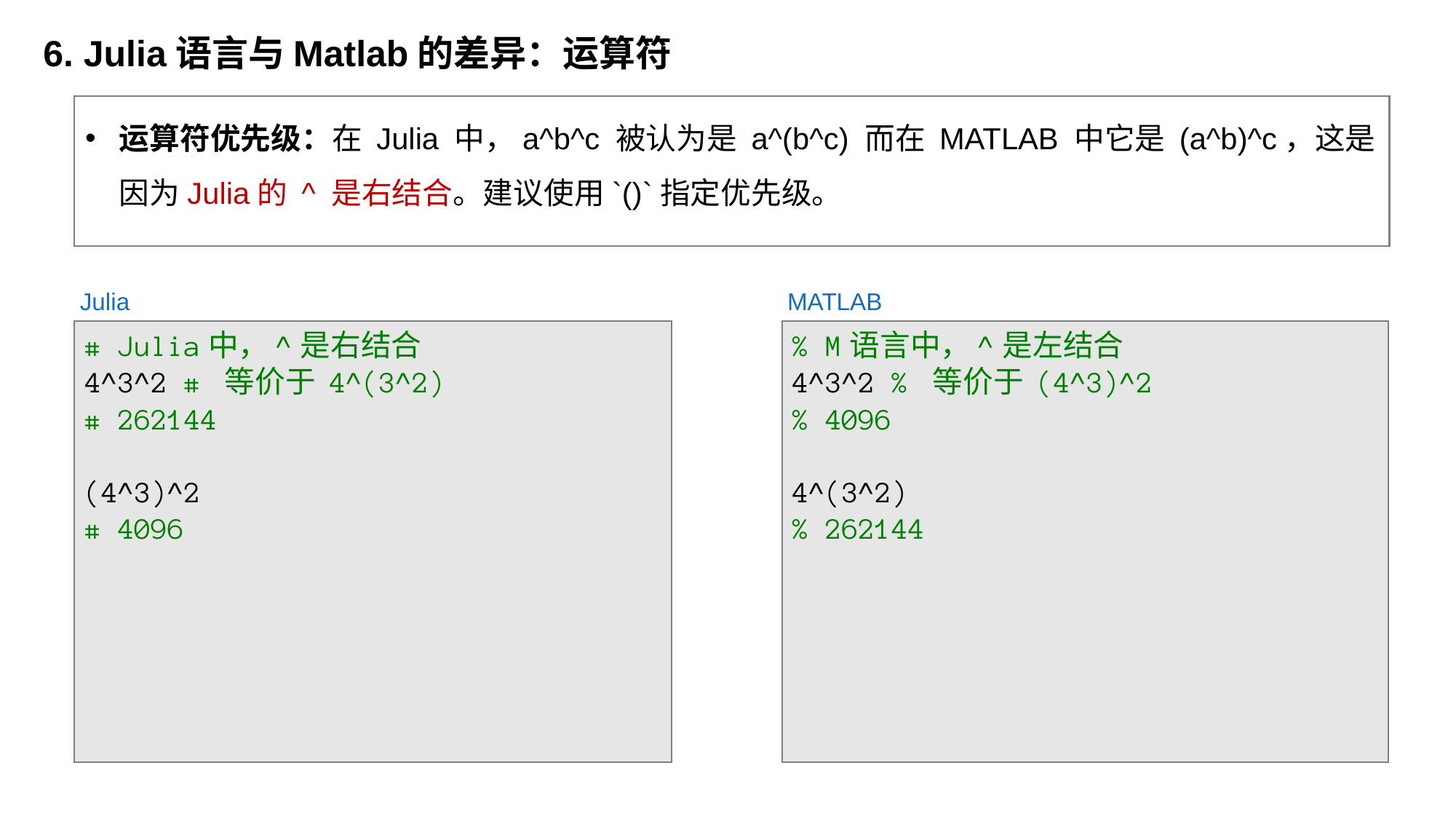

6. Julia语言与Matlab的差异：运算符
运算符优先级：在 Julia 中，a^b^c 被认为是 a^(b^c) 而在 MATLAB 中它是 (a^b)^c，这是因为Julia的 ^ 是右结合。建议使用`()`指定优先级。
Julia
MATLAB
# Julia中，^是右结合
4^3^2 # 等价于 4^(3^2)
# 262144
(4^3)^2
# 4096
% M语言中，^是左结合
4^3^2 % 等价于 (4^3)^2
% 4096
4^(3^2)
% 262144